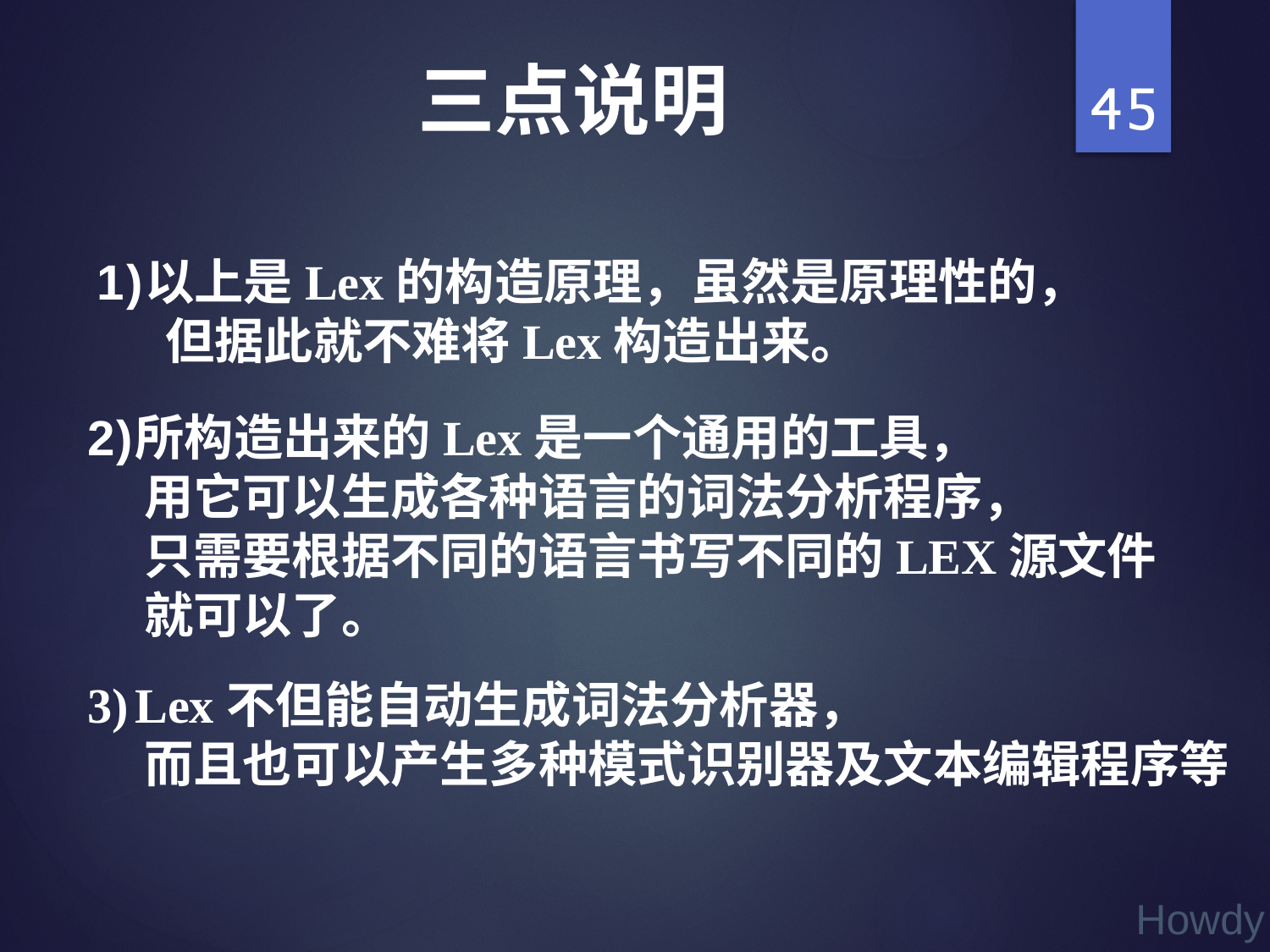

45
三点说明
以上是Lex的构造原理，虽然是原理性的，
     但据此就不难将Lex构造出来。
所构造出来的Lex是一个通用的工具，
    用它可以生成各种语言的词法分析程序，
    只需要根据不同的语言书写不同的LEX源文件
    就可以了。
Lex不但能自动生成词法分析器，
    而且也可以产生多种模式识别器及文本编辑程序等